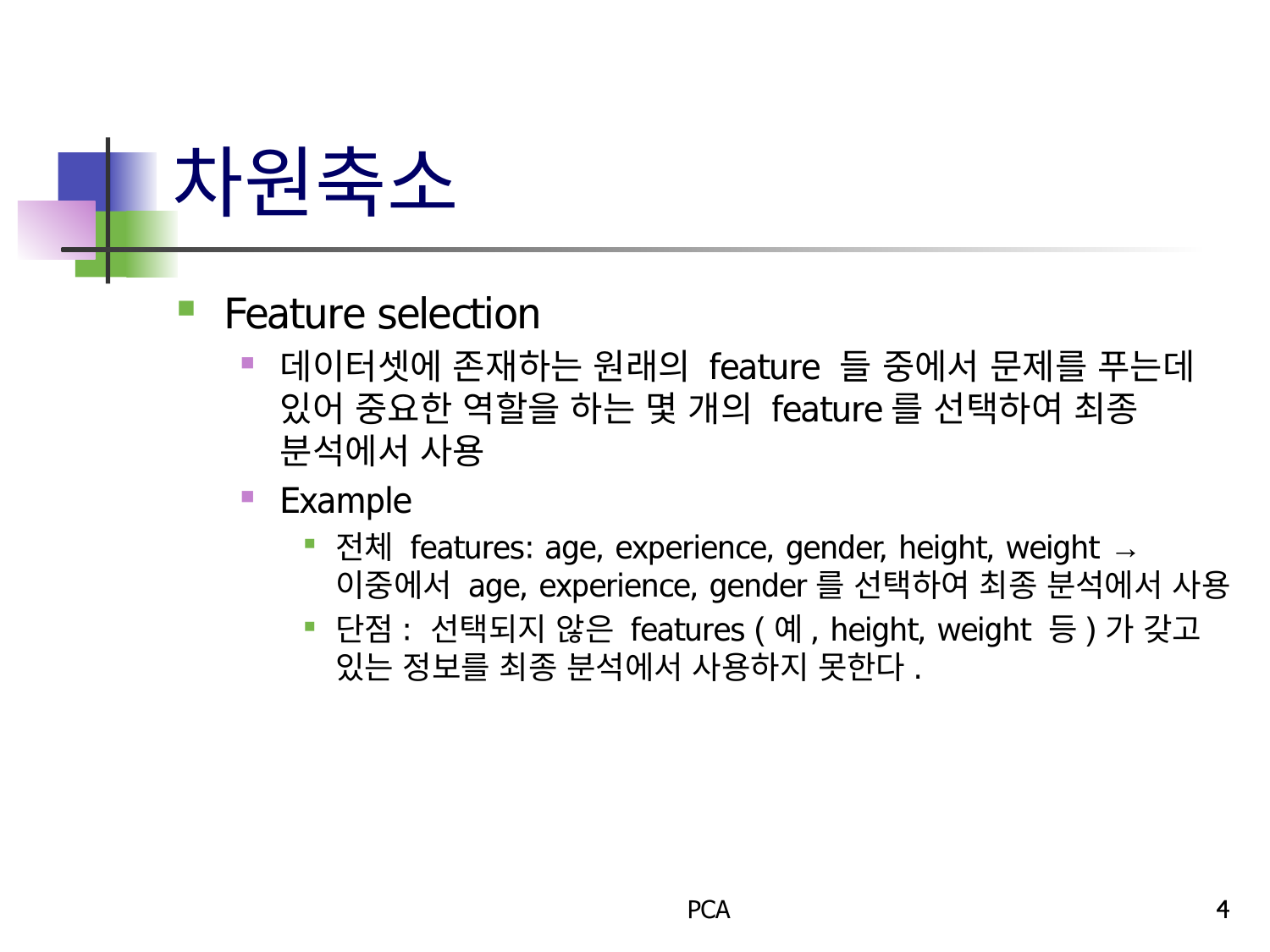

# 차원축소
Feature selection
데이터셋에 존재하는 원래의 feature 들 중에서 문제를 푸는데 있어 중요한 역할을 하는 몇 개의 feature를 선택하여 최종 분석에서 사용
Example
전체 features: age, experience, gender, height, weight → 이중에서 age, experience, gender를 선택하여 최종 분석에서 사용
단점: 선택되지 않은 features (예, height, weight 등)가 갖고 있는 정보를 최종 분석에서 사용하지 못한다.
PCA
4